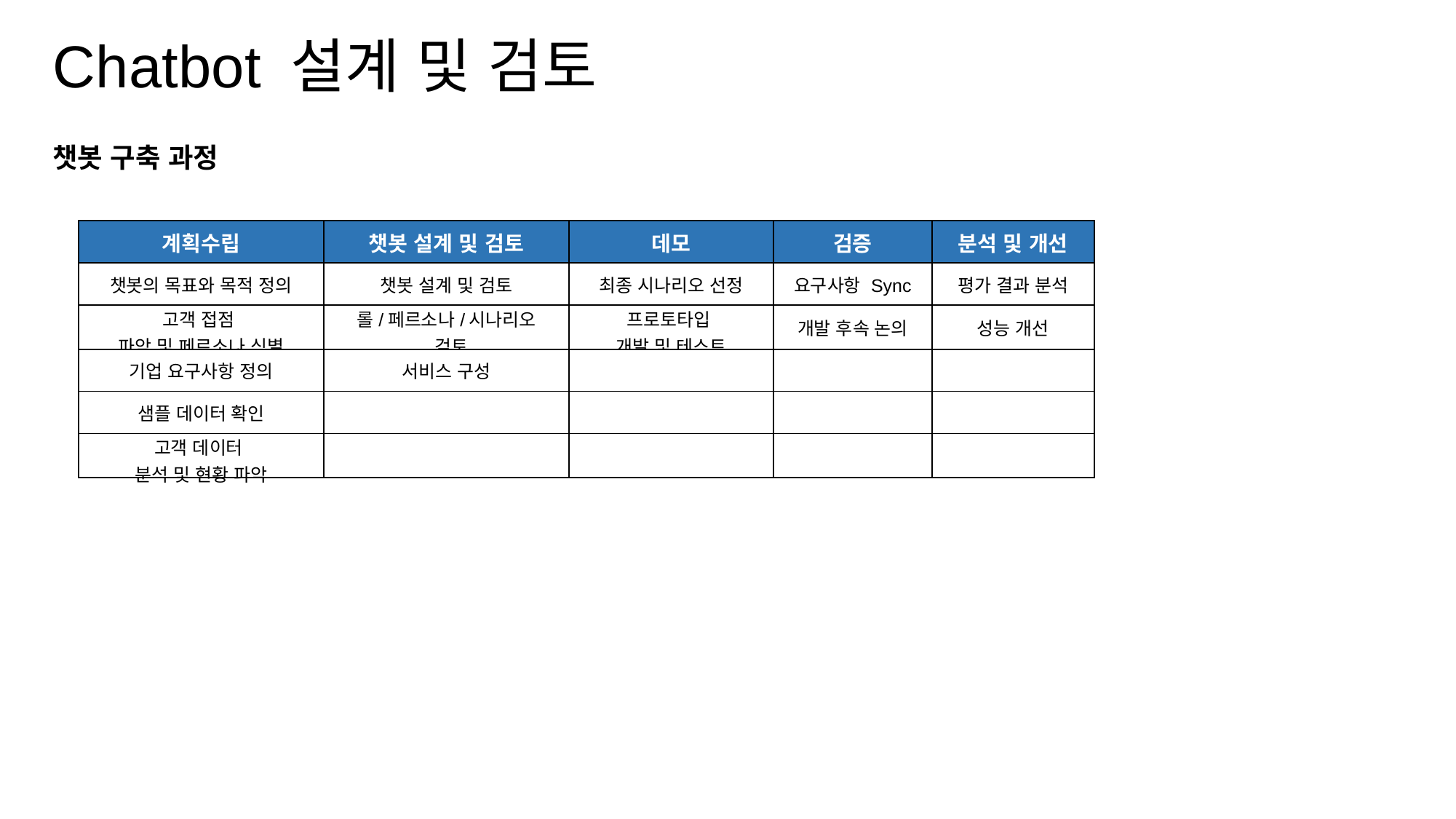

# Chatbot 설계 및 검토
챗봇 구축 과정
| 계획수립 | 챗봇 설계 및 검토 | 데모 | 검증 | 분석 및 개선 |
| --- | --- | --- | --- | --- |
| 챗봇의 목표와 목적 정의 | 챗봇 설계 및 검토 | 최종 시나리오 선정 | 요구사항 Sync | 평가 결과 분석 |
| 고객 접점  파악 및 페르소나 식별 | 롤/페르소나/시나리오  검토 | 프로토타입  개발 및 테스트 | 개발 후속 논의 | 성능 개선 |
| 기업 요구사항 정의 | 서비스 구성 |  |  |  |
| 샘플 데이터 확인 |  |  |  |  |
| 고객 데이터  분석 및 현황 파악 |  |  |  |  |